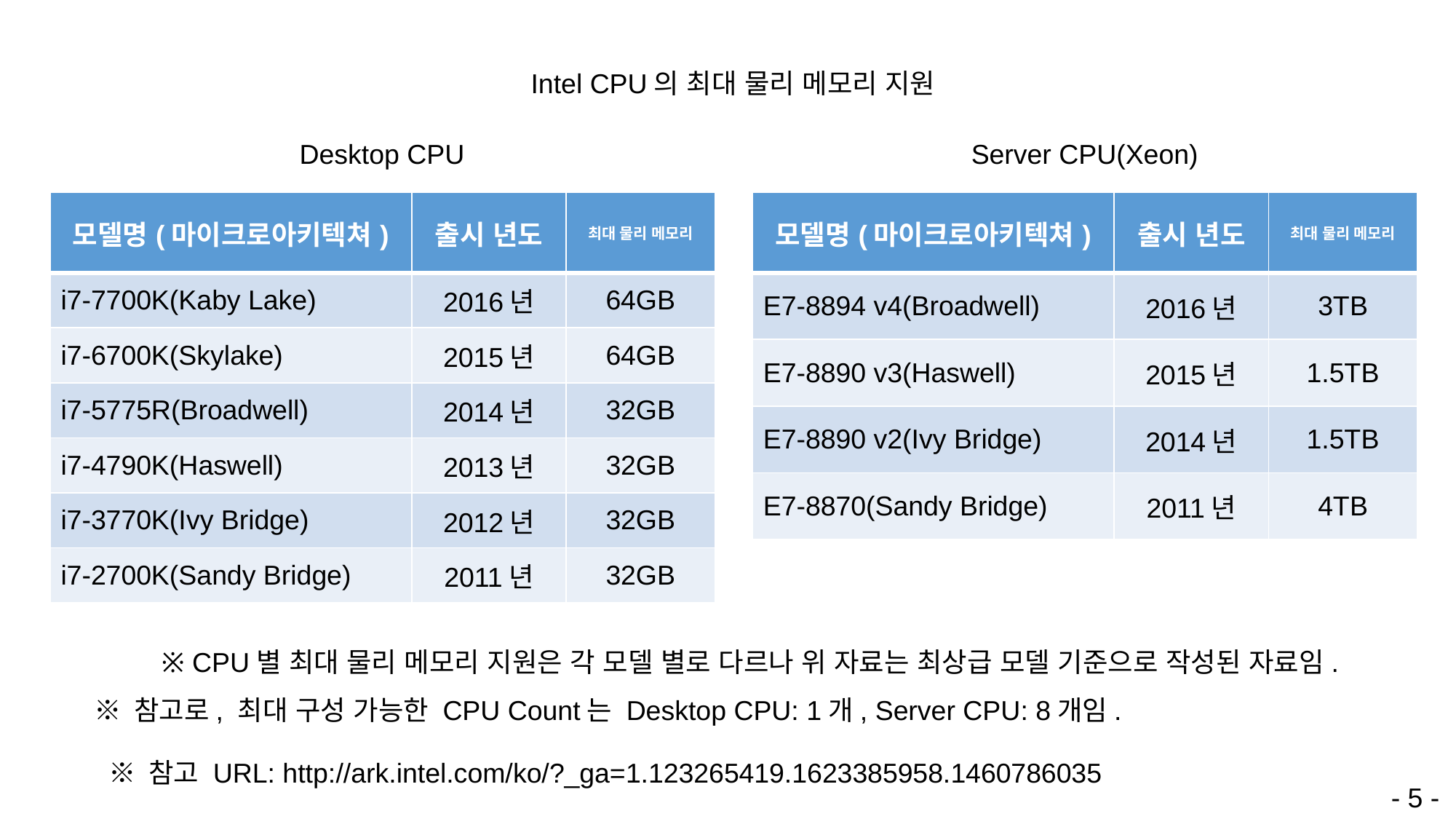

Intel CPU의 최대 물리 메모리 지원
Desktop CPU
Server CPU(Xeon)
| 모델명(마이크로아키텍쳐) | 출시 년도 | 최대 물리 메모리 |
| --- | --- | --- |
| i7-7700K(Kaby Lake) | 2016년 | 64GB |
| i7-6700K(Skylake) | 2015년 | 64GB |
| i7-5775R(Broadwell) | 2014년 | 32GB |
| i7-4790K(Haswell) | 2013년 | 32GB |
| i7-3770K(Ivy Bridge) | 2012년 | 32GB |
| i7-2700K(Sandy Bridge) | 2011년 | 32GB |
| 모델명(마이크로아키텍쳐) | 출시 년도 | 최대 물리 메모리 |
| --- | --- | --- |
| E7-8894 v4(Broadwell) | 2016년 | 3TB |
| E7-8890 v3(Haswell) | 2015년 | 1.5TB |
| E7-8890 v2(Ivy Bridge) | 2014년 | 1.5TB |
| E7-8870(Sandy Bridge) | 2011년 | 4TB |
※ CPU별 최대 물리 메모리 지원은 각 모델 별로 다르나 위 자료는 최상급 모델 기준으로 작성된 자료임.
※ 참고로, 최대 구성 가능한 CPU Count는 Desktop CPU: 1개, Server CPU: 8개임.
※ 참고 URL: http://ark.intel.com/ko/?_ga=1.123265419.1623385958.1460786035
- 5 -